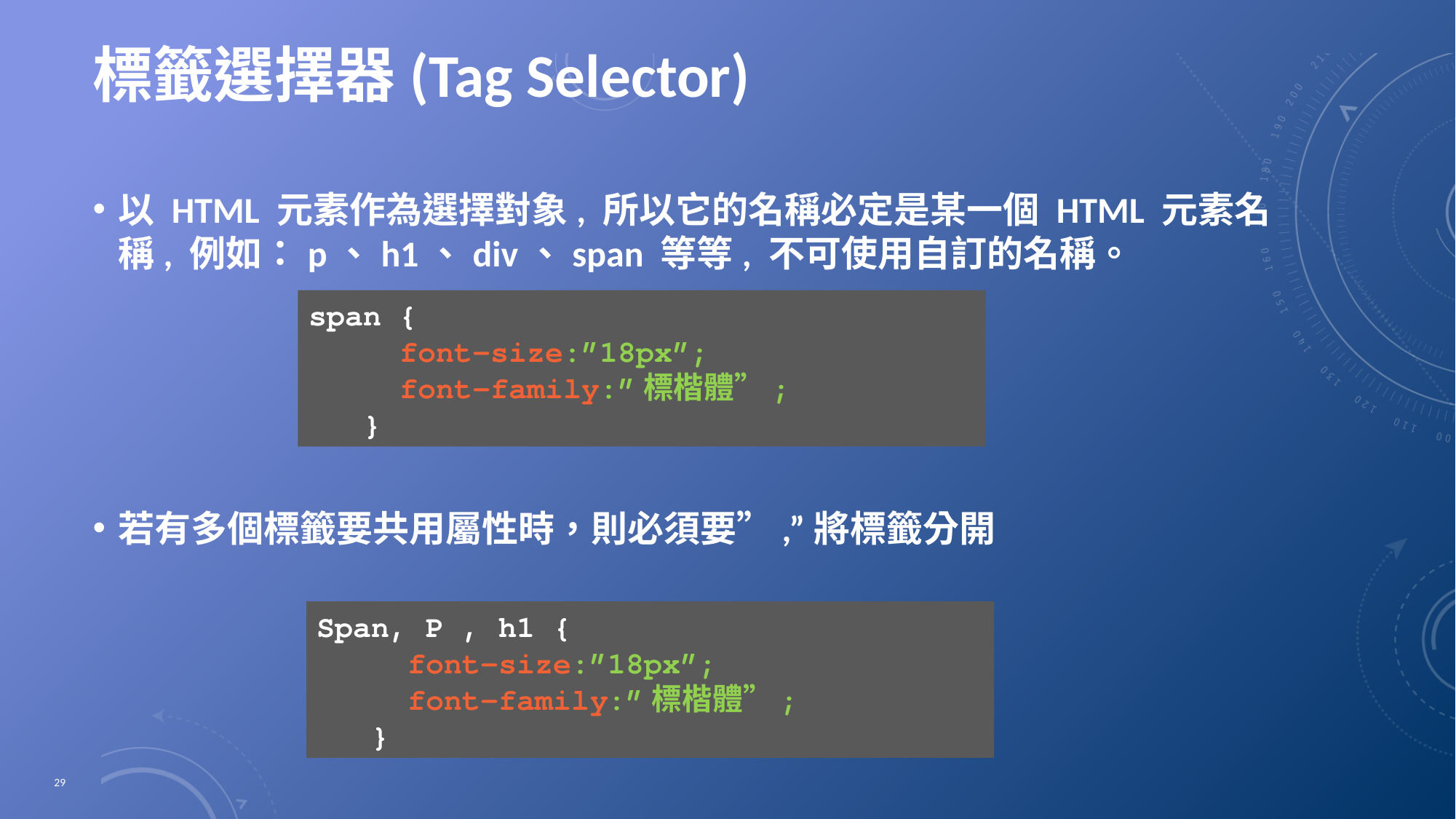

# 標籤選擇器(Tag Selector)
以 HTML 元素作為選擇對象, 所以它的名稱必定是某一個 HTML 元素名稱, 例如：p、h1、div、span 等等, 不可使用自訂的名稱。

若有多個標籤要共用屬性時，則必須要”,”將標籤分開

span {
     font-size:”18px”;
     font-family:”標楷體”;
   }
Span, P , h1 {
     font-size:”18px”;
     font-family:”標楷體”;
   }
29